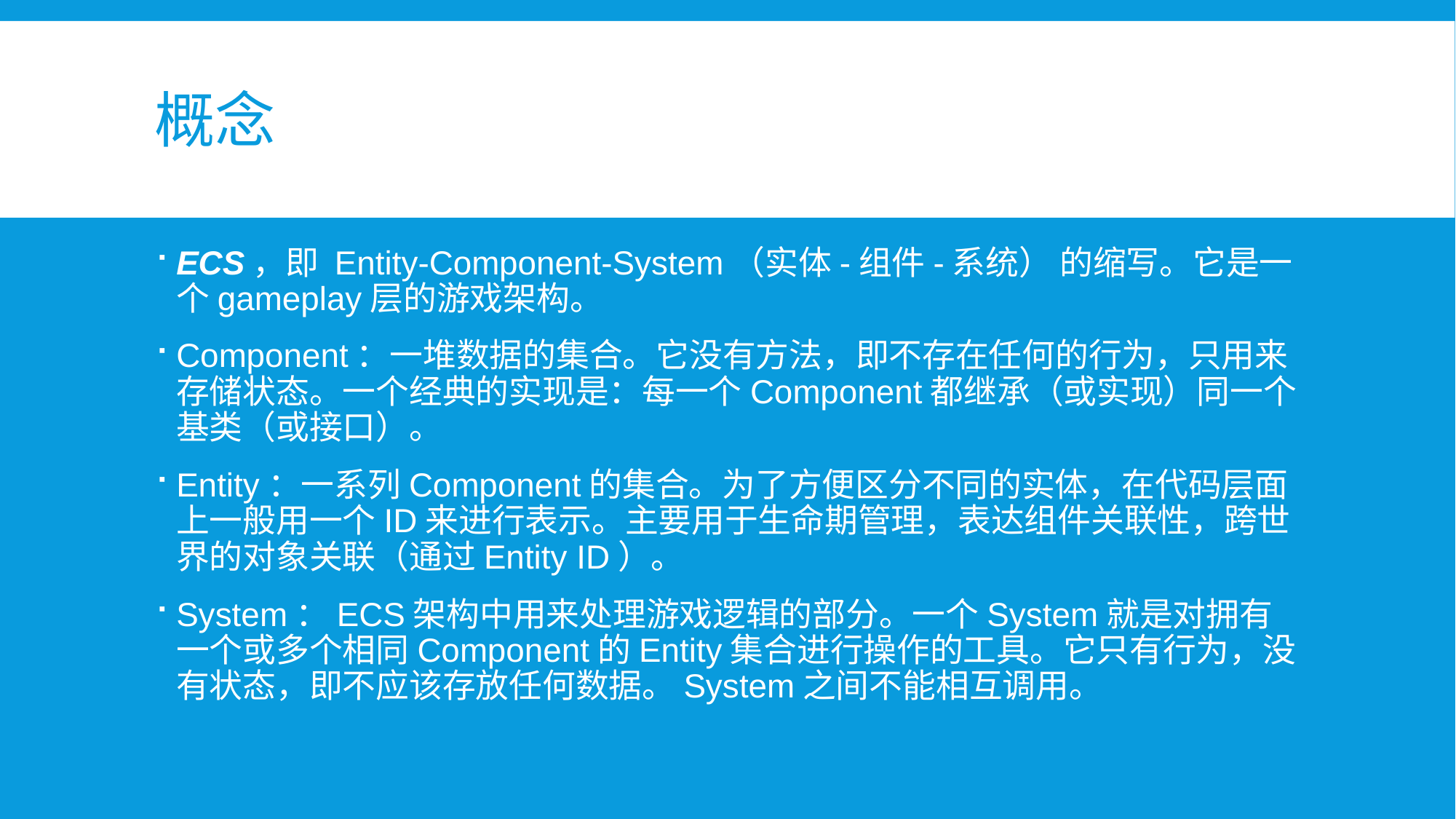

# 概念
ECS，即 Entity-Component-System（实体-组件-系统） 的缩写。它是一个gameplay层的游戏架构。
Component：一堆数据的集合。它没有方法，即不存在任何的行为，只用来存储状态。一个经典的实现是：每一个Component都继承（或实现）同一个基类（或接口）。
Entity：一系列Component的集合。为了方便区分不同的实体，在代码层面上一般用一个ID来进行表示。主要用于生命期管理，表达组件关联性，跨世界的对象关联（通过Entity ID）。
System：ECS架构中用来处理游戏逻辑的部分。一个System就是对拥有一个或多个相同Component的Entity集合进行操作的工具。它只有行为，没有状态，即不应该存放任何数据。System之间不能相互调用。